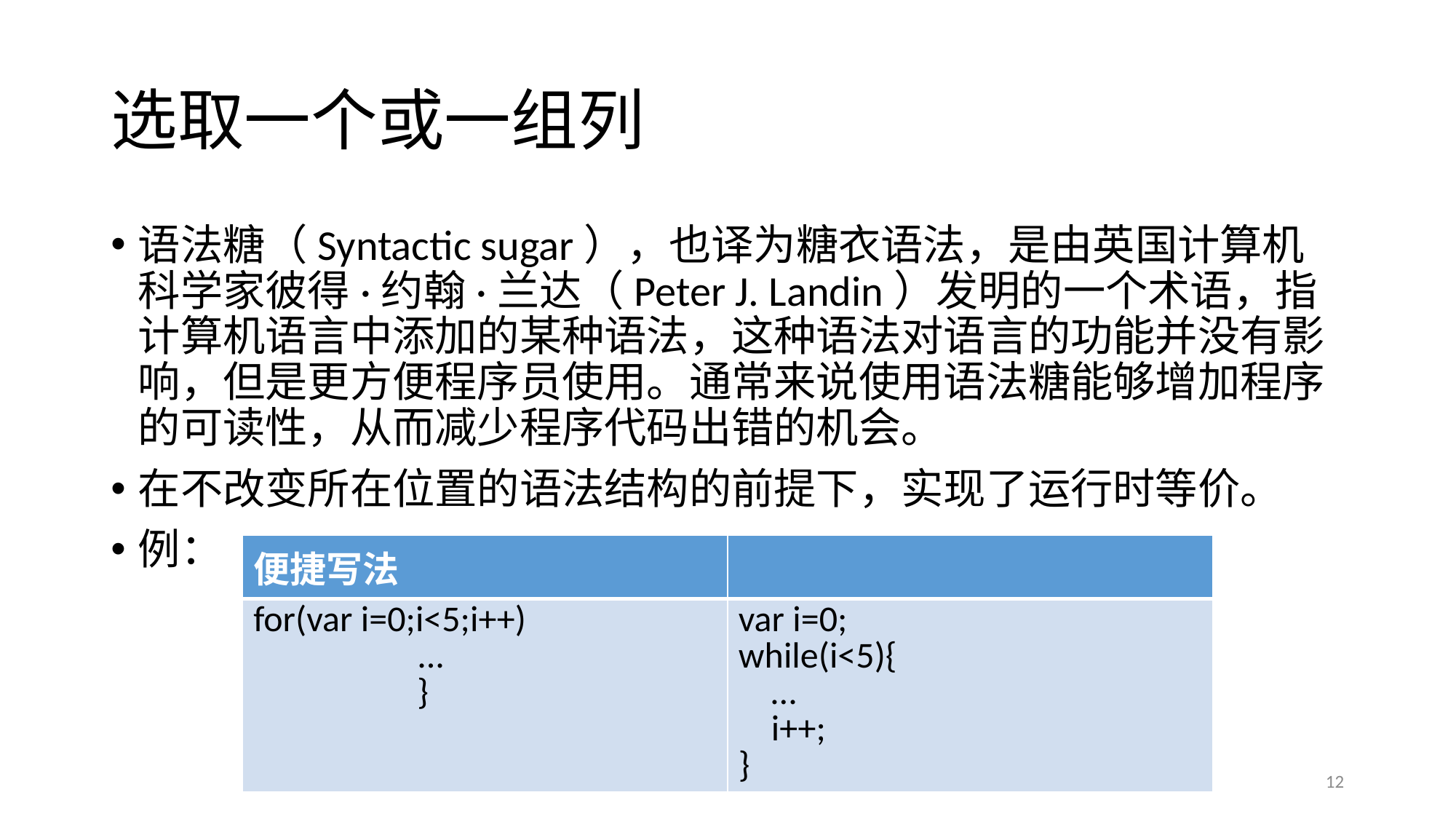

# 选取一个或一组列
语法糖（Syntactic sugar），也译为糖衣语法，是由英国计算机科学家彼得·约翰·兰达（Peter J. Landin）发明的一个术语，指计算机语言中添加的某种语法，这种语法对语言的功能并没有影响，但是更方便程序员使用。通常来说使用语法糖能够增加程序的可读性，从而减少程序代码出错的机会。
在不改变所在位置的语法结构的前提下，实现了运行时等价。
例：
| 便捷写法 |  |
| --- | --- |
| for(var i=0;i<5;i++) ... } | var i=0; while(i<5){ … i++; } |
12